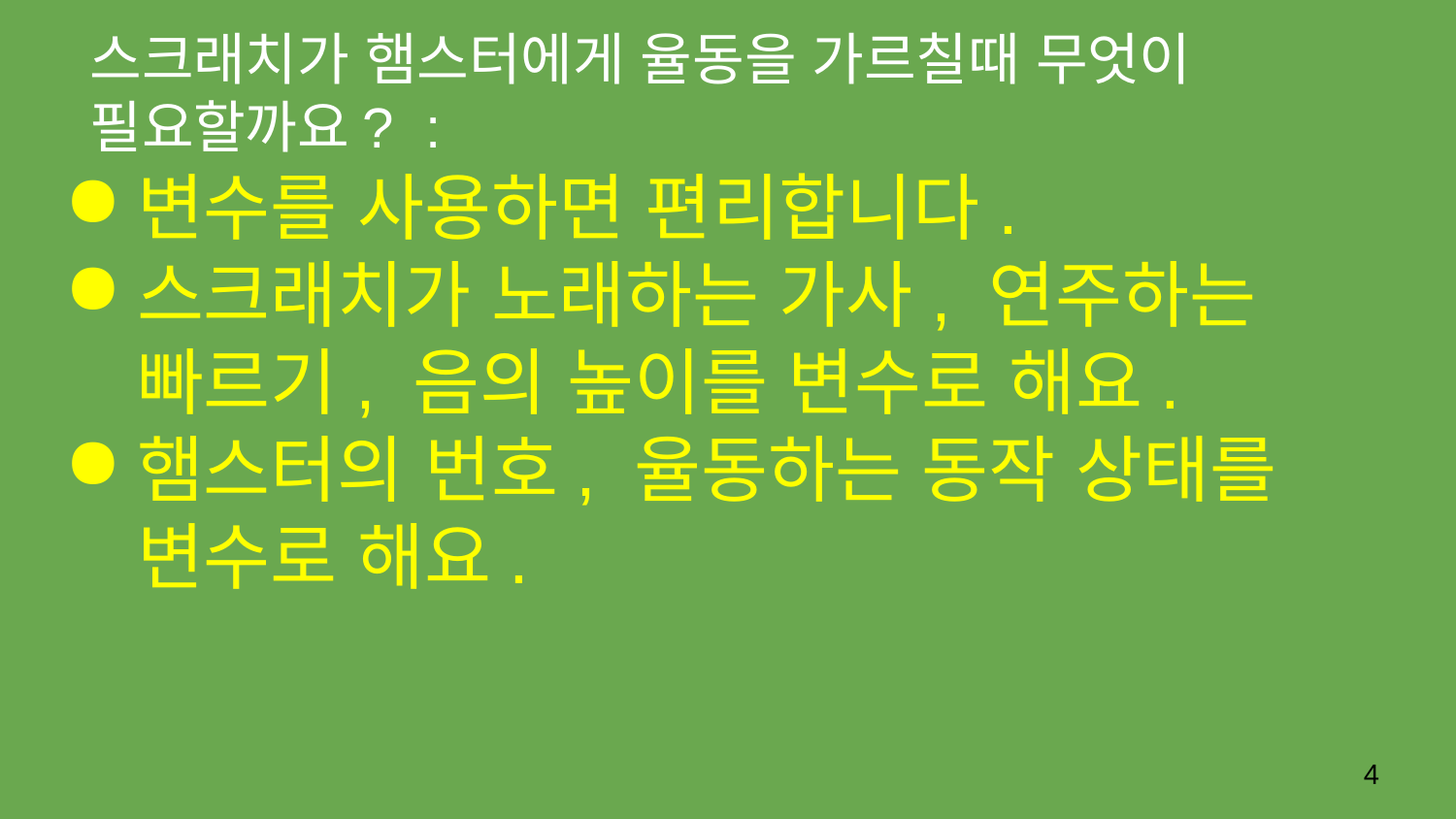

# 스크래치가 햄스터에게 율동을 가르칠때 무엇이 필요할까요?  :
변수를 사용하면 편리합니다.
스크래치가 노래하는 가사, 연주하는 빠르기, 음의 높이를 변수로 해요.
햄스터의 번호, 율동하는 동작 상태를 변수로 해요.
4